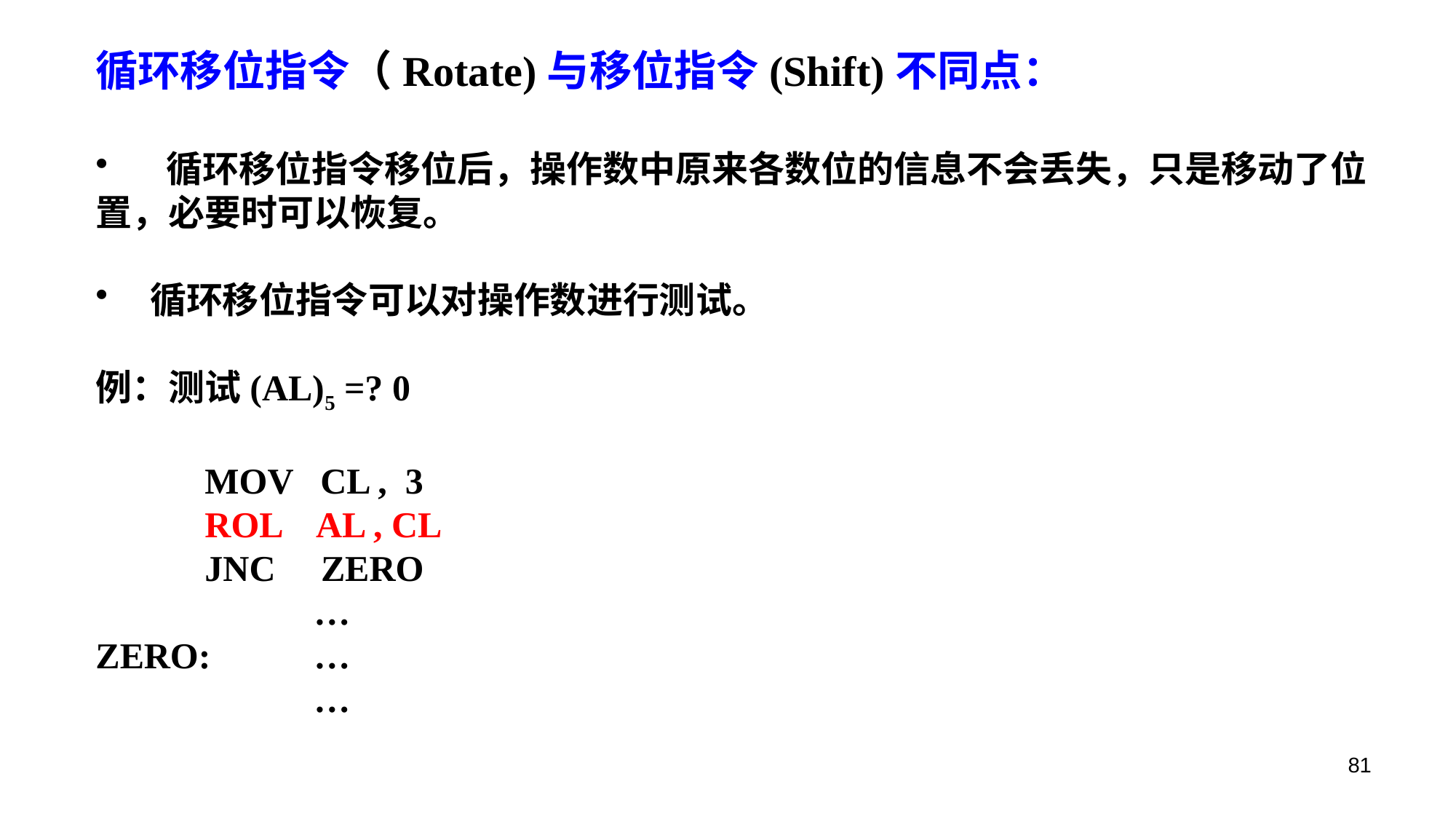

循环移位指令（Rotate)与移位指令(Shift)不同点：

      循环移位指令移位后，操作数中原来各数位的信息不会丢失，只是移动了位置，必要时可以恢复。

    循环移位指令可以对操作数进行测试。

例：测试(AL)5 =? 0

	MOV   CL ,  3
	ROL    AL , CL
	JNC     ZERO
		…
ZERO:	…
		…

81